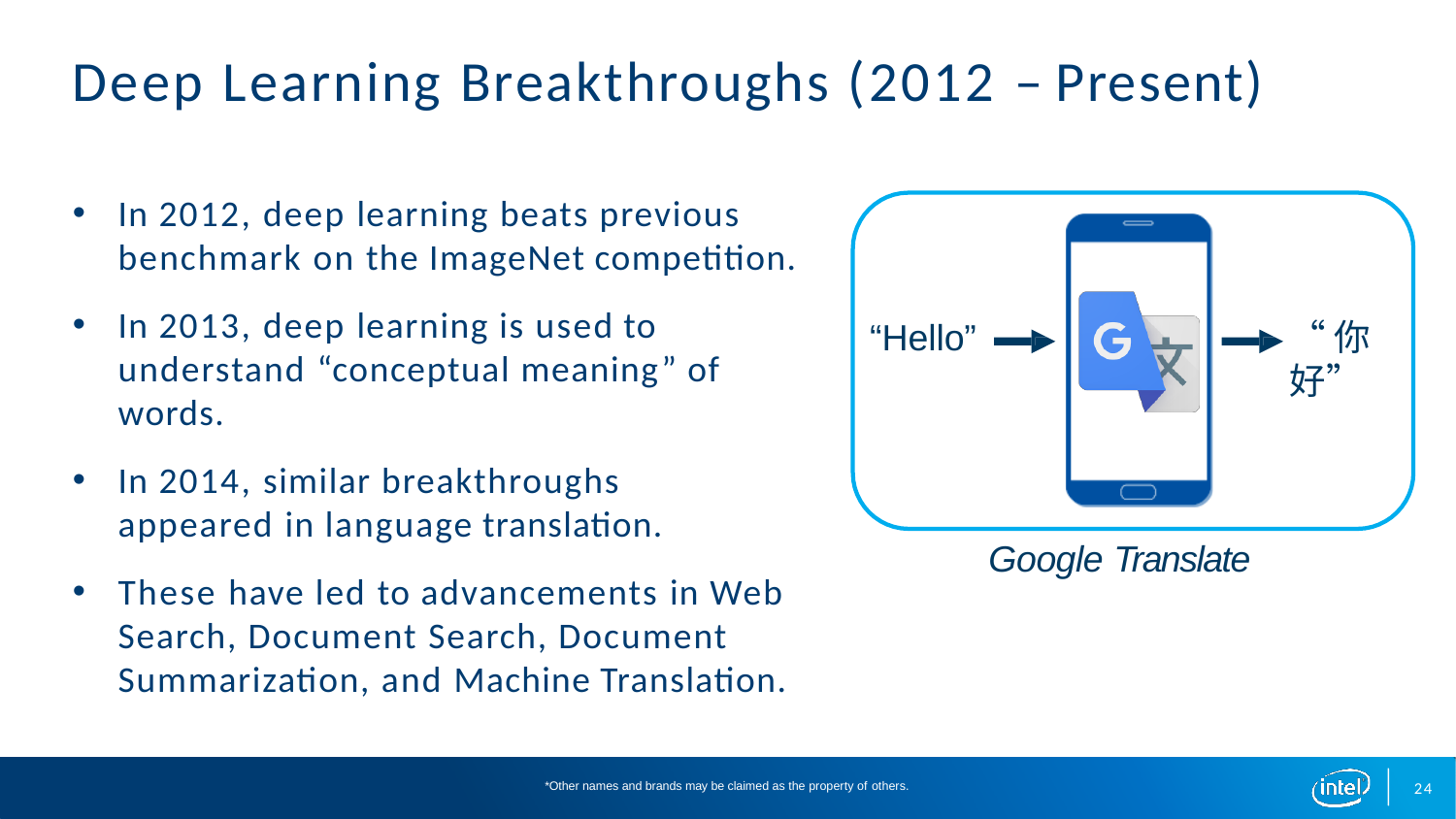

# Deep Learning Breakthroughs (2012 – Present)
In 2012, deep learning beats previous  benchmark on the ImageNet competition.
In 2013, deep learning is used to
understand “conceptual meaning” of words.
In 2014, similar breakthroughs  appeared in language translation.
These have led to advancements in Web  Search, Document Search, Document  Summarization, and Machine Translation.

“Hello”
“你好”

Google Translate

24
*Other names and brands may be claimed as the property of others.